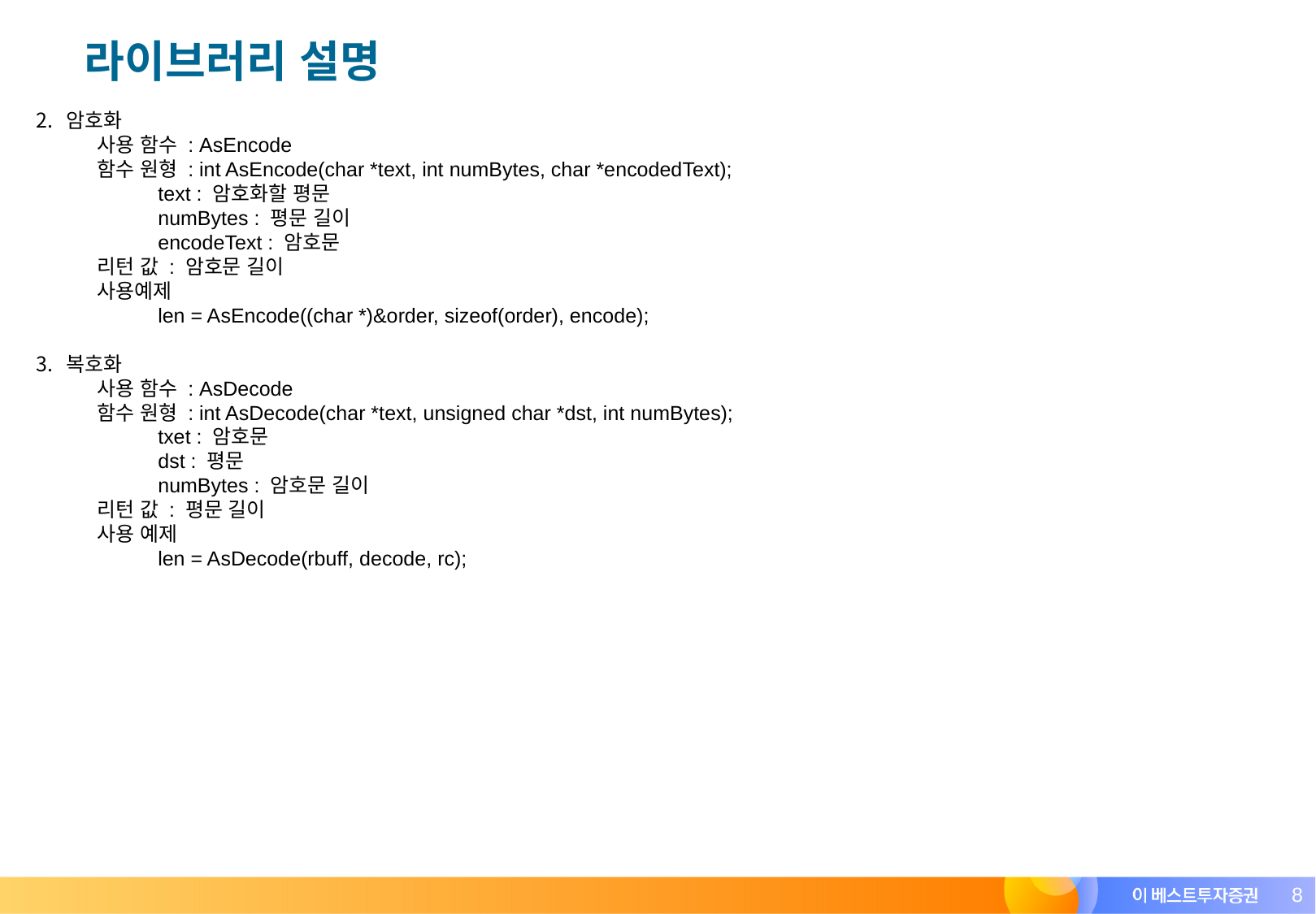

# 라이브러리 설명
암호화
사용 함수 : AsEncode
함수 원형 : int AsEncode(char *text, int numBytes, char *encodedText);
text : 암호화할 평문
numBytes : 평문 길이
encodeText : 암호문
리턴 값 : 암호문 길이
사용예제
len = AsEncode((char *)&order, sizeof(order), encode);

복호화
사용 함수 : AsDecode
함수 원형 : int AsDecode(char *text, unsigned char *dst, int numBytes);
txet : 암호문
dst : 평문
numBytes : 암호문 길이
리턴 값 : 평문 길이
사용 예제
len = AsDecode(rbuff, decode, rc);

8